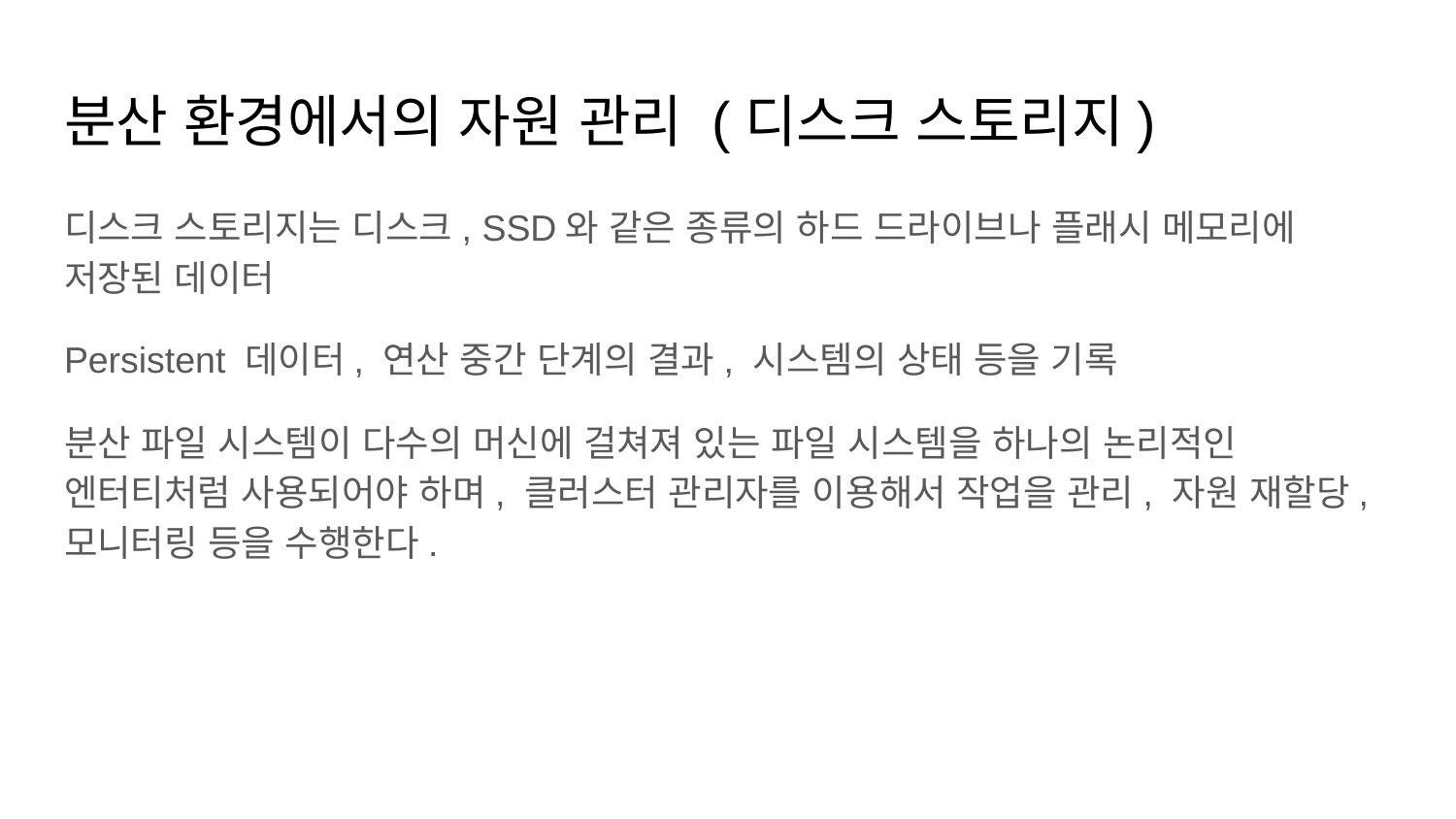

# 분산 환경에서의 자원 관리 (디스크 스토리지)
디스크 스토리지는 디스크, SSD와 같은 종류의 하드 드라이브나 플래시 메모리에 저장된 데이터
Persistent 데이터, 연산 중간 단계의 결과, 시스템의 상태 등을 기록
분산 파일 시스템이 다수의 머신에 걸쳐져 있는 파일 시스템을 하나의 논리적인 엔터티처럼 사용되어야 하며, 클러스터 관리자를 이용해서 작업을 관리, 자원 재할당, 모니터링 등을 수행한다.